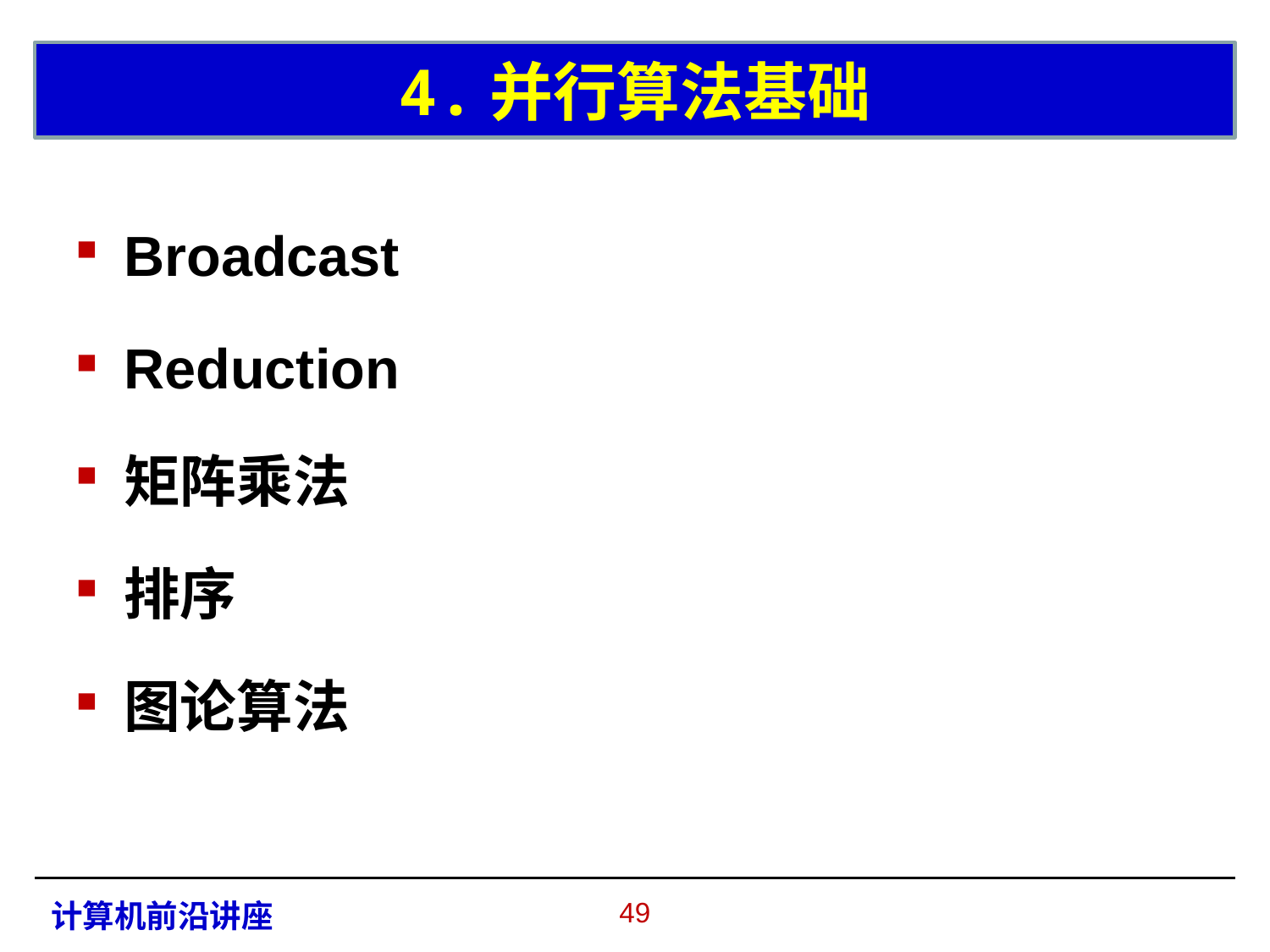

# 4.并行算法基础
Broadcast
Reduction
矩阵乘法
排序
图论算法
49